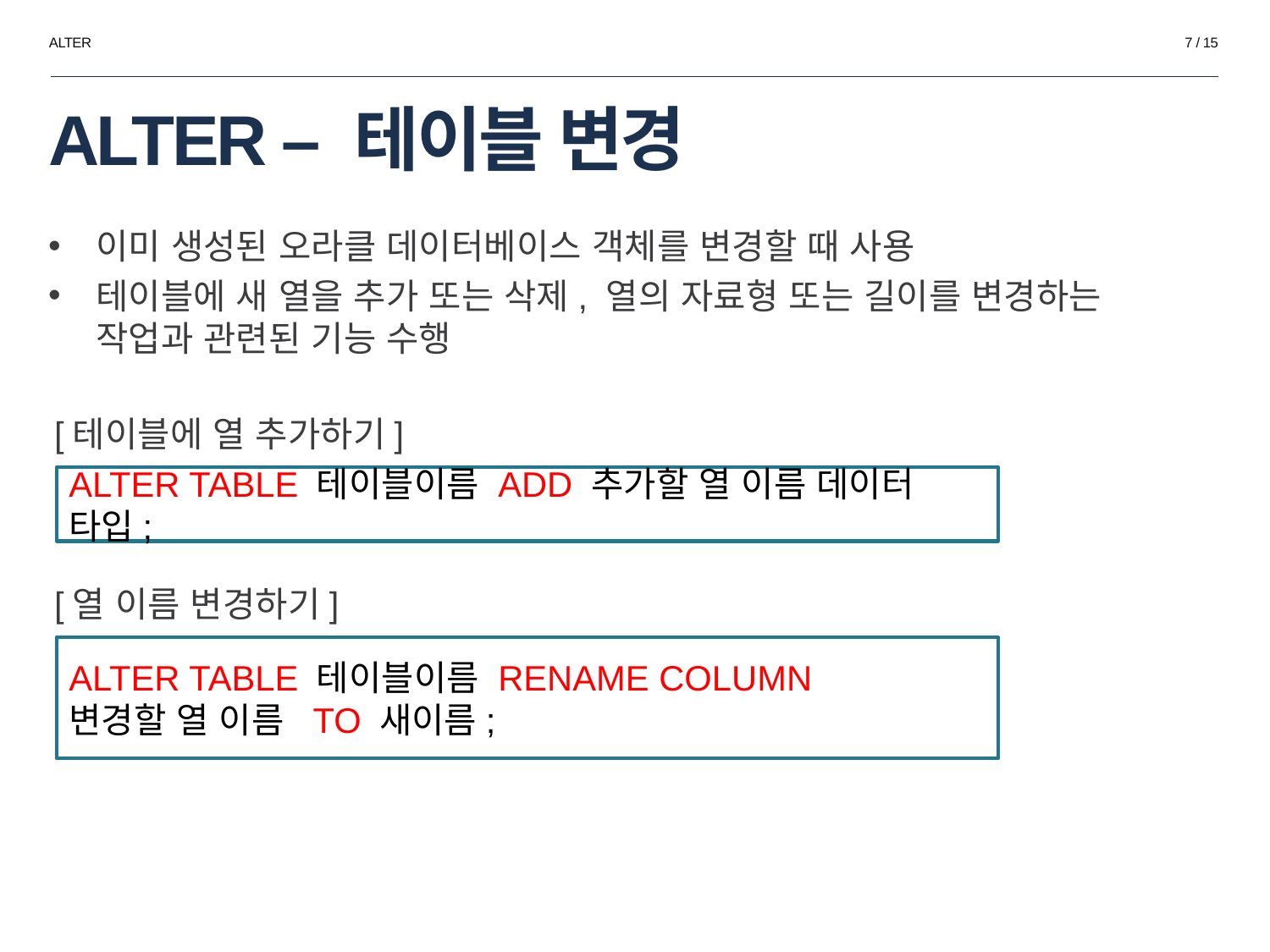

ALTER
7 / 15
# ALTER – 테이블 변경
이미 생성된 오라클 데이터베이스 객체를 변경할 때 사용
테이블에 새 열을 추가 또는 삭제, 열의 자료형 또는 길이를 변경하는 작업과 관련된 기능 수행
[테이블에 열 추가하기]

ALTER TABLE 테이블이름 ADD 추가할 열 이름 데이터 타입;
[열 이름 변경하기]

ALTER TABLE 테이블이름 RENAME COLUMN
변경할 열 이름  TO 새이름;